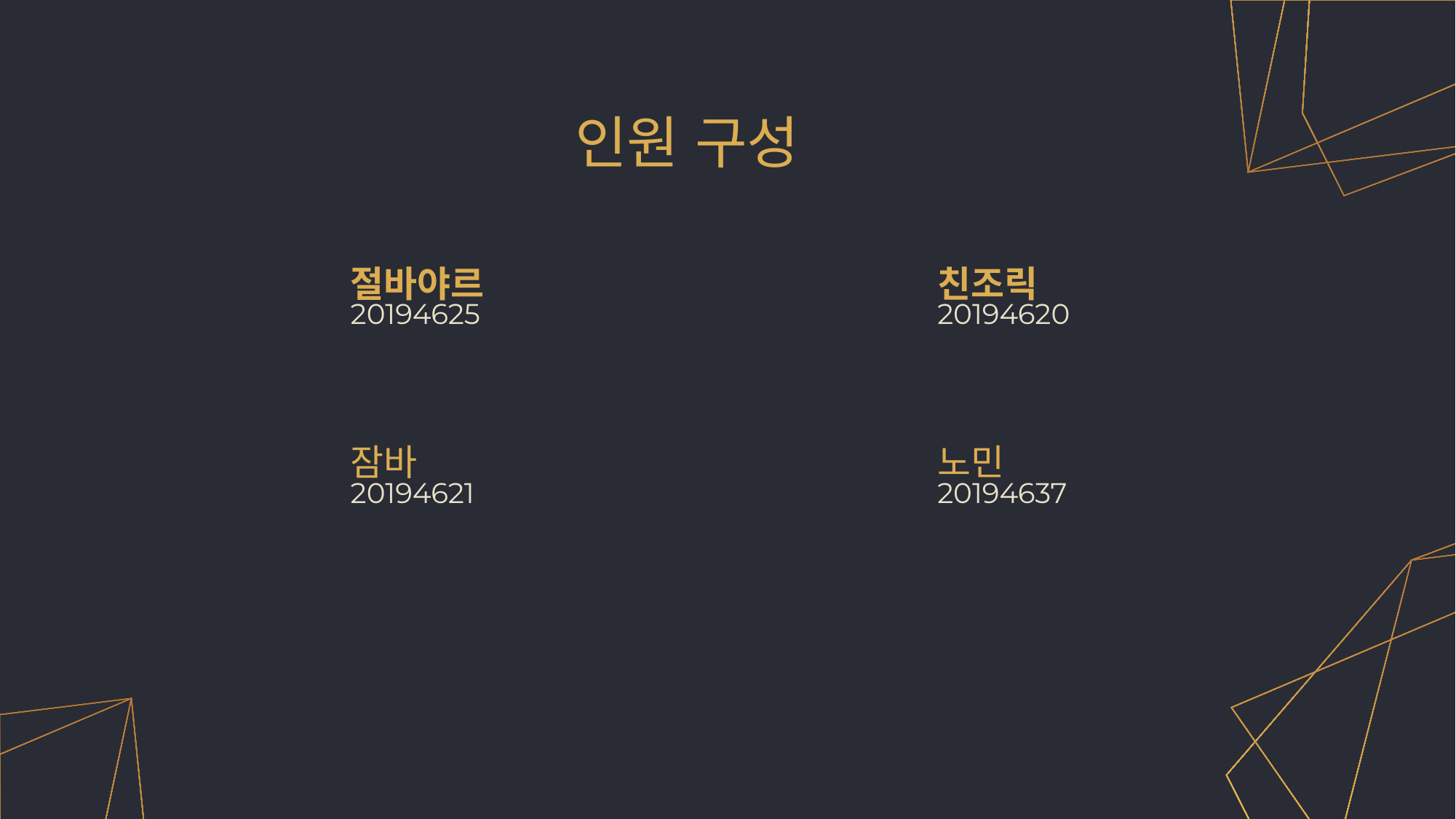

# 인원 구성
절바야르
친조릭
20194625
20194620
잠바
노민
20194621
20194637